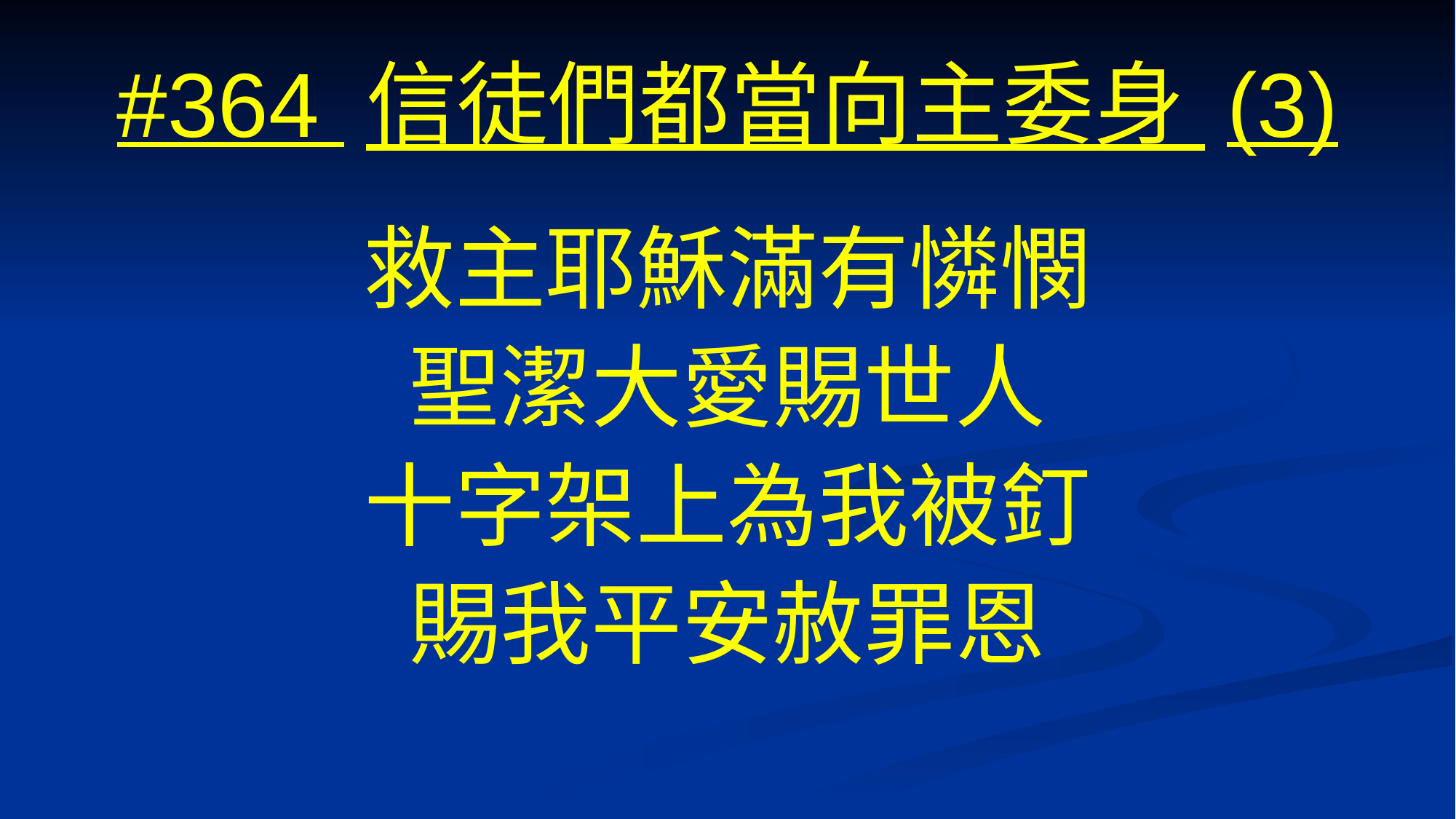

# #364 信徒們都當向主委身 (3)
救主耶穌滿有憐憫
聖潔大愛賜世人
十字架上為我被釘
賜我平安赦罪恩